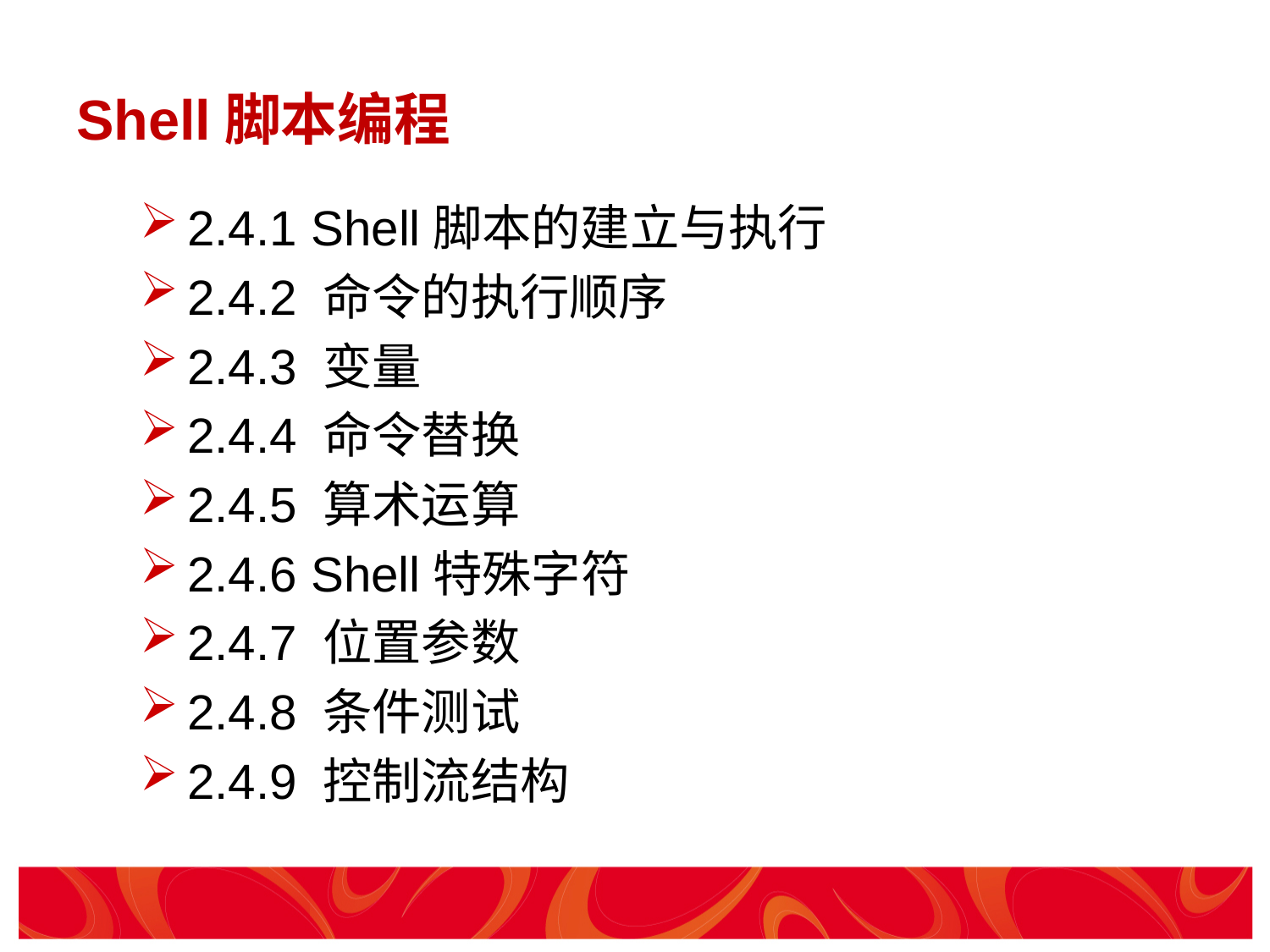

# Shell脚本编程
2.4.1 Shell脚本的建立与执行
2.4.2 命令的执行顺序
2.4.3 变量
2.4.4 命令替换
2.4.5 算术运算
2.4.6 Shell特殊字符
2.4.7 位置参数
2.4.8 条件测试
2.4.9 控制流结构